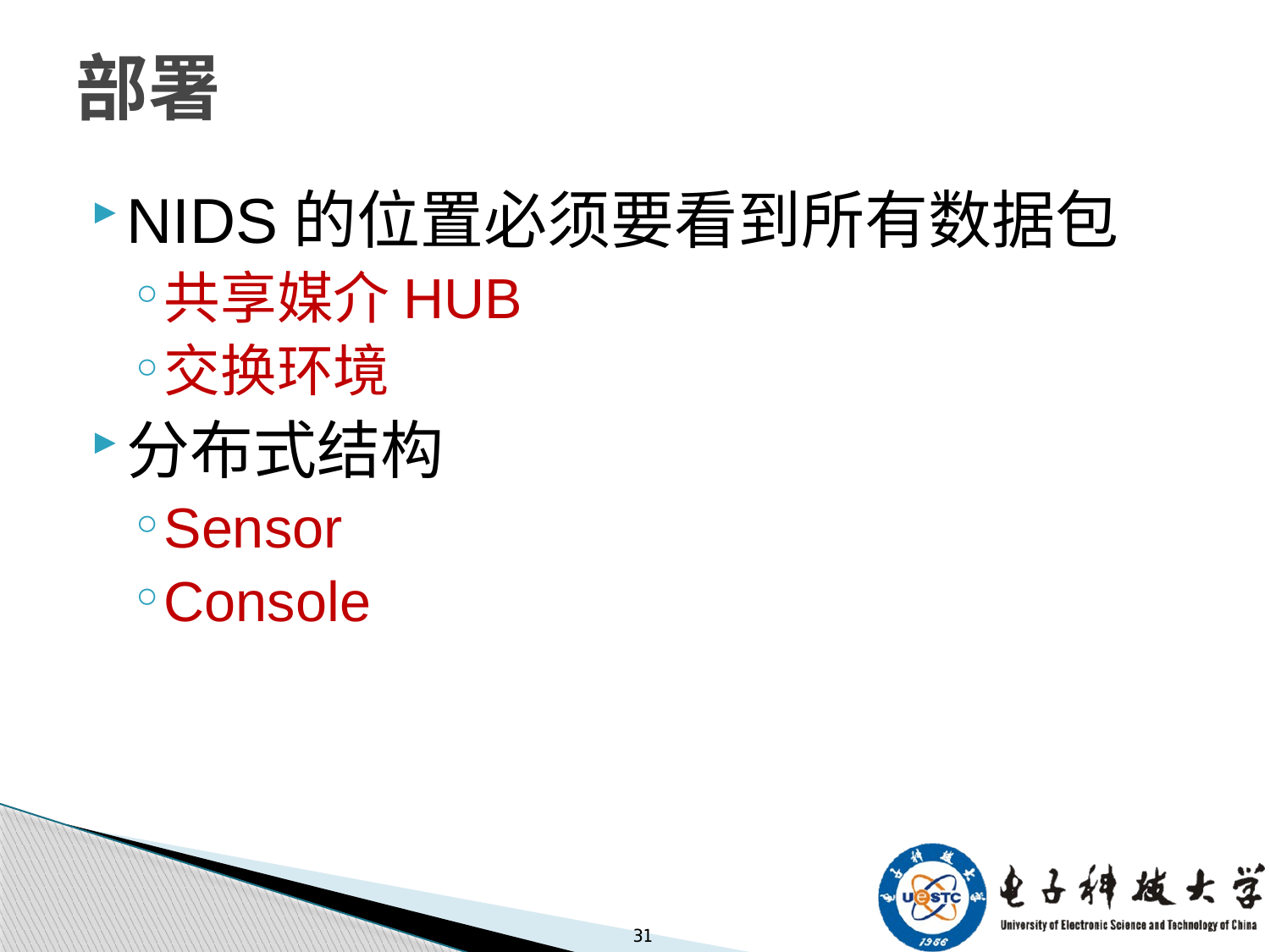

# 部署
NIDS的位置必须要看到所有数据包
共享媒介HUB
交换环境
分布式结构
Sensor
Console
31